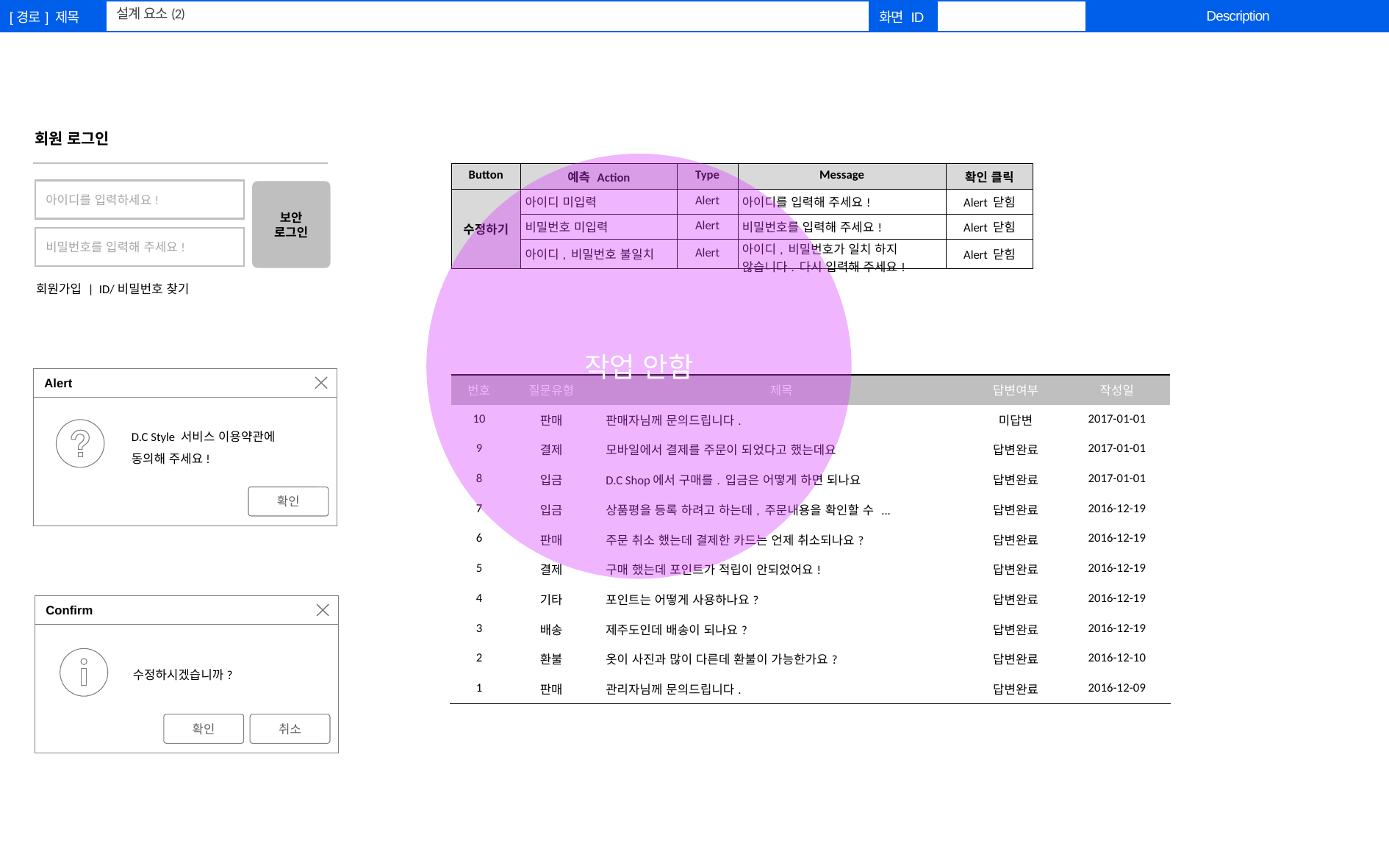

설계 요소(2)
#
회원 로그인
아이디를 입력하세요!
보안
로그인
비밀번호를 입력해 주세요!
회원가입 |  ID/비밀번호 찾기
작업 안함
| Button | 예측 Action | Type | Message | 확인 클릭 |
| --- | --- | --- | --- | --- |
| 수정하기 | 아이디 미입력 | Alert | 아이디를 입력해 주세요! | Alert 닫힘 |
|  | 비밀번호 미입력 | Alert | 비밀번호를 입력해 주세요! | Alert 닫힘 |
|  | 아이디, 비밀번호 불일치 | Alert | 아이디, 비밀번호가 일치 하지 않습니다. 다시 입력해 주세요! | Alert 닫힘 |
Alert

D.C Style 서비스 이용약관에
동의해 주세요!

확인
| 번호 | 질문유형 | 제목 | 답변여부 | 작성일 |
| --- | --- | --- | --- | --- |
| 10 | 판매 | 판매자님께 문의드립니다. | 미답변 | 2017-01-01 |
| 9 | 결제 | 모바일에서 결제를 주문이 되었다고 했는데요 | 답변완료 | 2017-01-01 |
| 8 | 입금 | D.C Shop에서 구매를. 입금은 어떻게 하면 되나요 | 답변완료 | 2017-01-01 |
| 7 | 입금 | 상품평을 등록 하려고 하는데, 주문내용을 확인할 수 ... | 답변완료 | 2016-12-19 |
| 6 | 판매 | 주문 취소 했는데 결제한 카드는 언제 취소되나요? | 답변완료 | 2016-12-19 |
| 5 | 결제 | 구매 했는데 포인트가 적립이 안되었어요! | 답변완료 | 2016-12-19 |
| 4 | 기타 | 포인트는 어떻게 사용하나요? | 답변완료 | 2016-12-19 |
| 3 | 배송 | 제주도인데 배송이 되나요? | 답변완료 | 2016-12-19 |
| 2 | 환불 | 옷이 사진과 많이 다른데 환불이 가능한가요? | 답변완료 | 2016-12-10 |
| 1 | 판매 | 관리자님께 문의드립니다. | 답변완료 | 2016-12-09 |
Confirm

수정하시겠습니까?

확인
취소